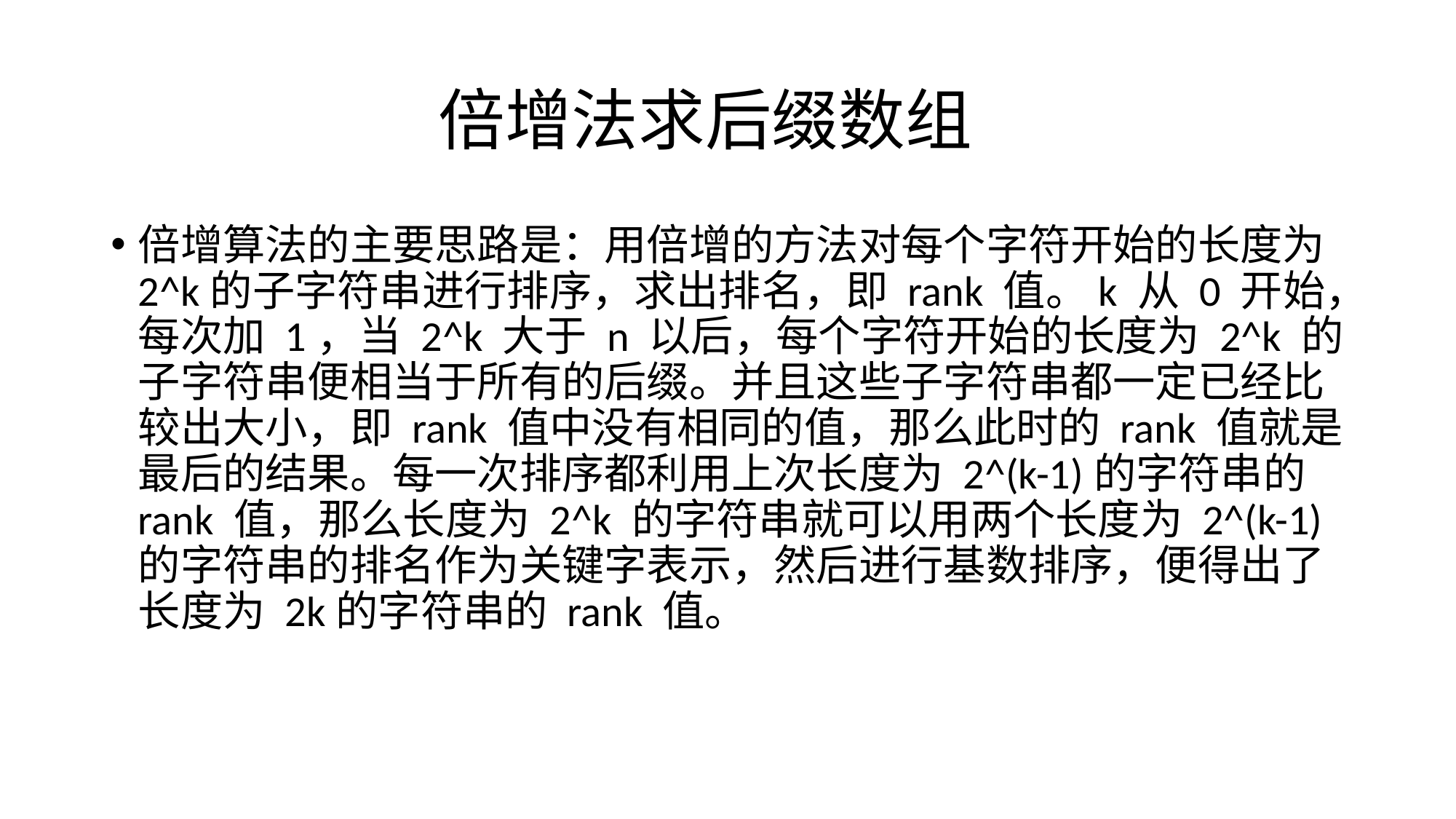

# 倍增法求后缀数组
倍增算法的主要思路是：用倍增的方法对每个字符开始的长度为 2^k的子字符串进行排序，求出排名，即 rank 值。k 从 0 开始，每次加 1，当 2^k 大于 n 以后，每个字符开始的长度为 2^k 的子字符串便相当于所有的后缀。并且这些子字符串都一定已经比较出大小，即 rank 值中没有相同的值，那么此时的 rank 值就是最后的结果。每一次排序都利用上次长度为 2^(k-1)的字符串的 rank 值，那么长度为 2^k 的字符串就可以用两个长度为 2^(k-1)的字符串的排名作为关键字表示，然后进行基数排序，便得出了长度为 2k的字符串的 rank 值。